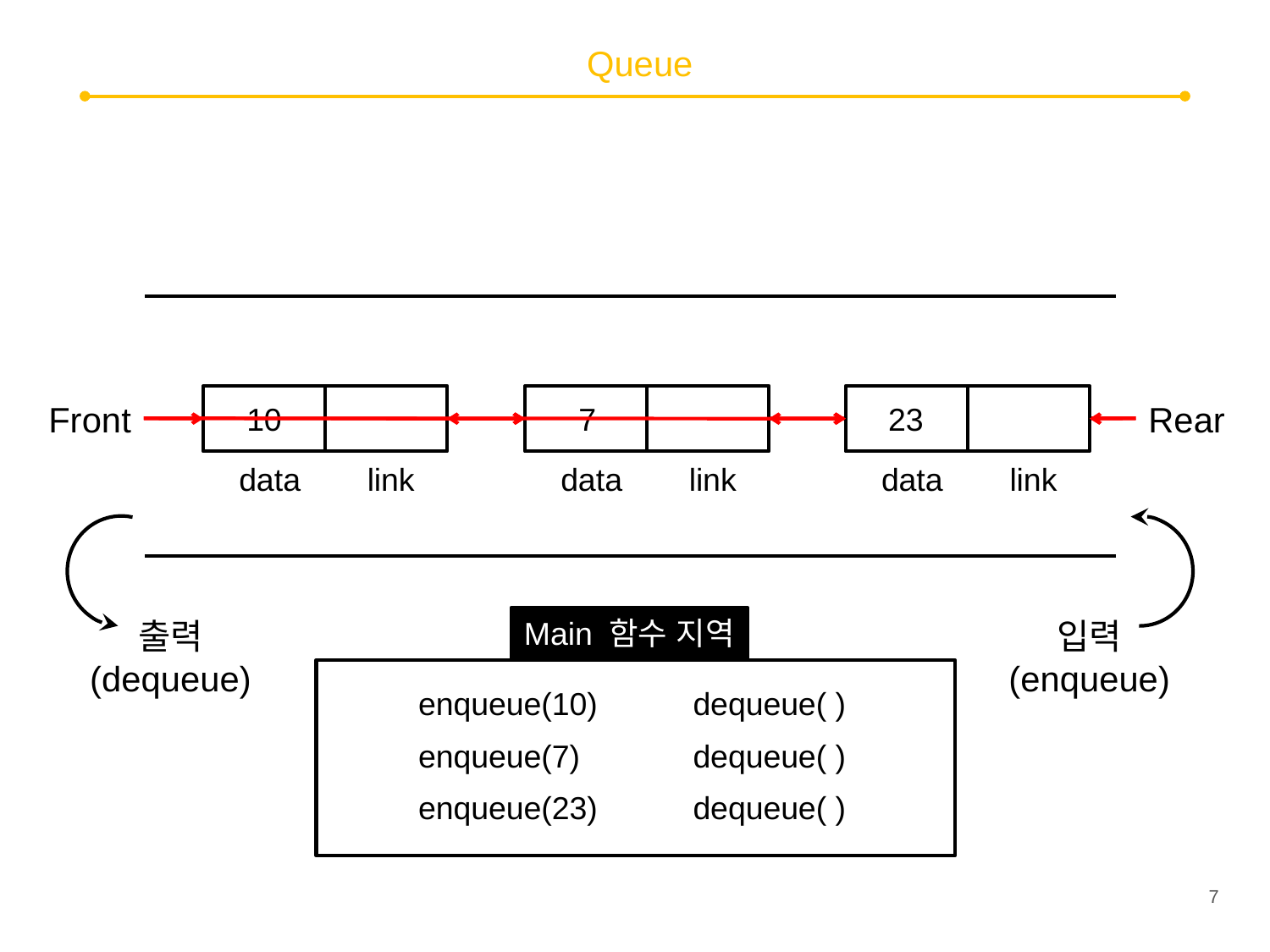

# Queue

data
link

data
link

data
link
Front
Rear
10
7
23

출력
(dequeue)
Main 함수 지역
입력
(enqueue)

enqueue(10)
dequeue( )
enqueue(7)
dequeue( )
enqueue(23)
dequeue( )